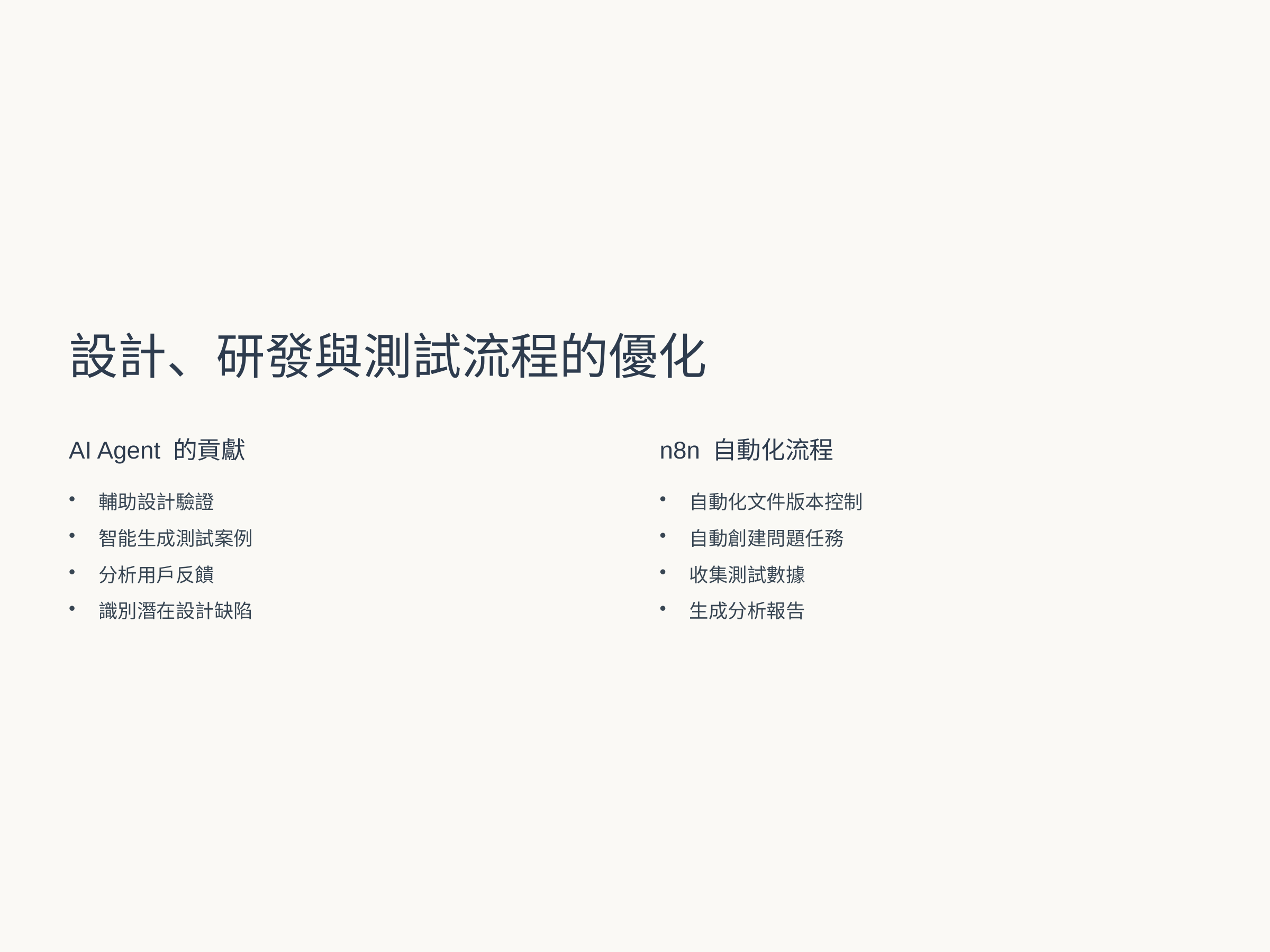

設計、研發與測試流程的優化
AI Agent 的貢獻
n8n 自動化流程
輔助設計驗證
自動化文件版本控制
智能生成測試案例
自動創建問題任務
分析用戶反饋
收集測試數據
識別潛在設計缺陷
生成分析報告